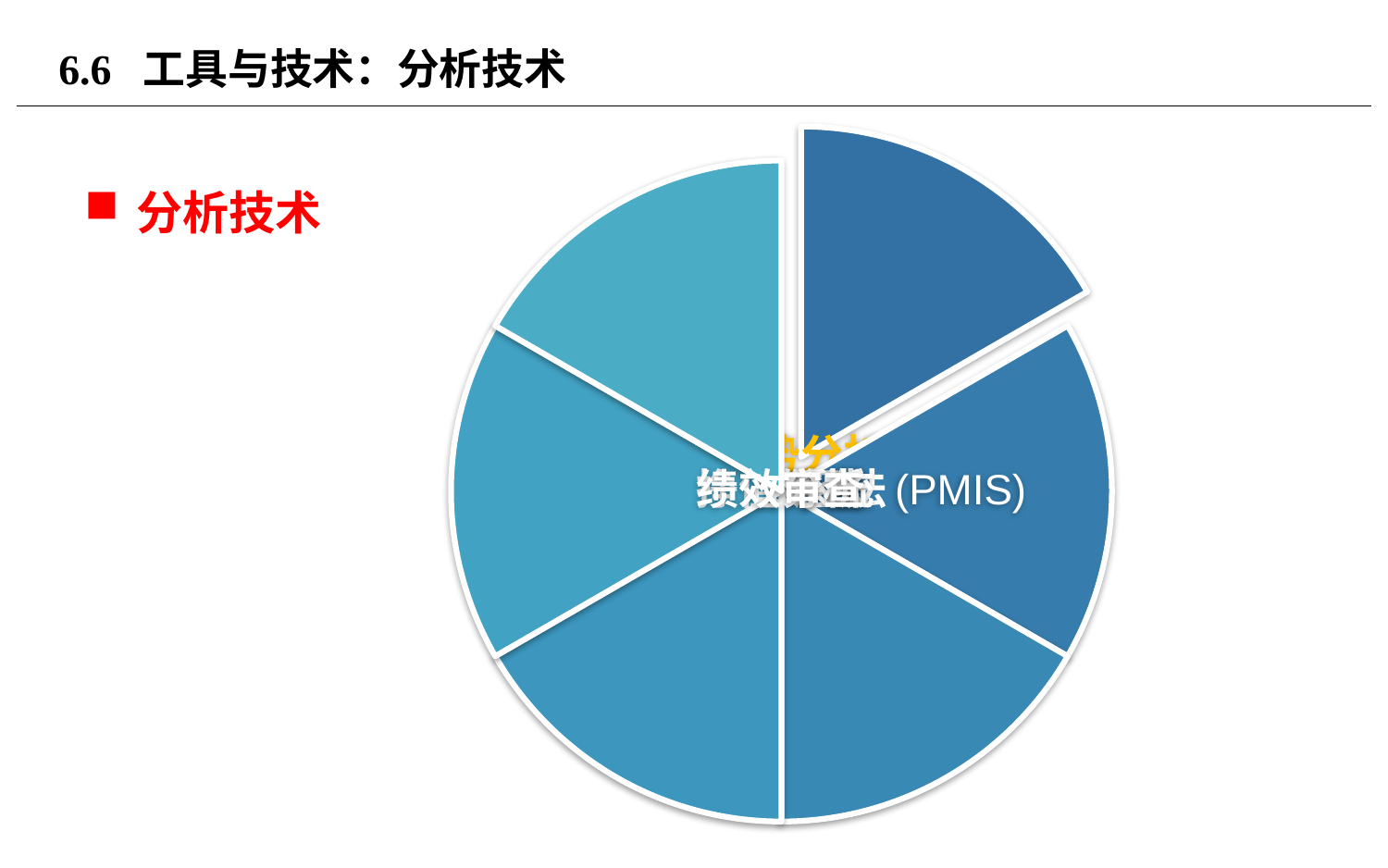

# 6.6  工具与技术：分析技术
趋势分析
关键路径法
关键链法
项目管理信息系统 (PMIS)
挣值分析
绩效审查
分析技术